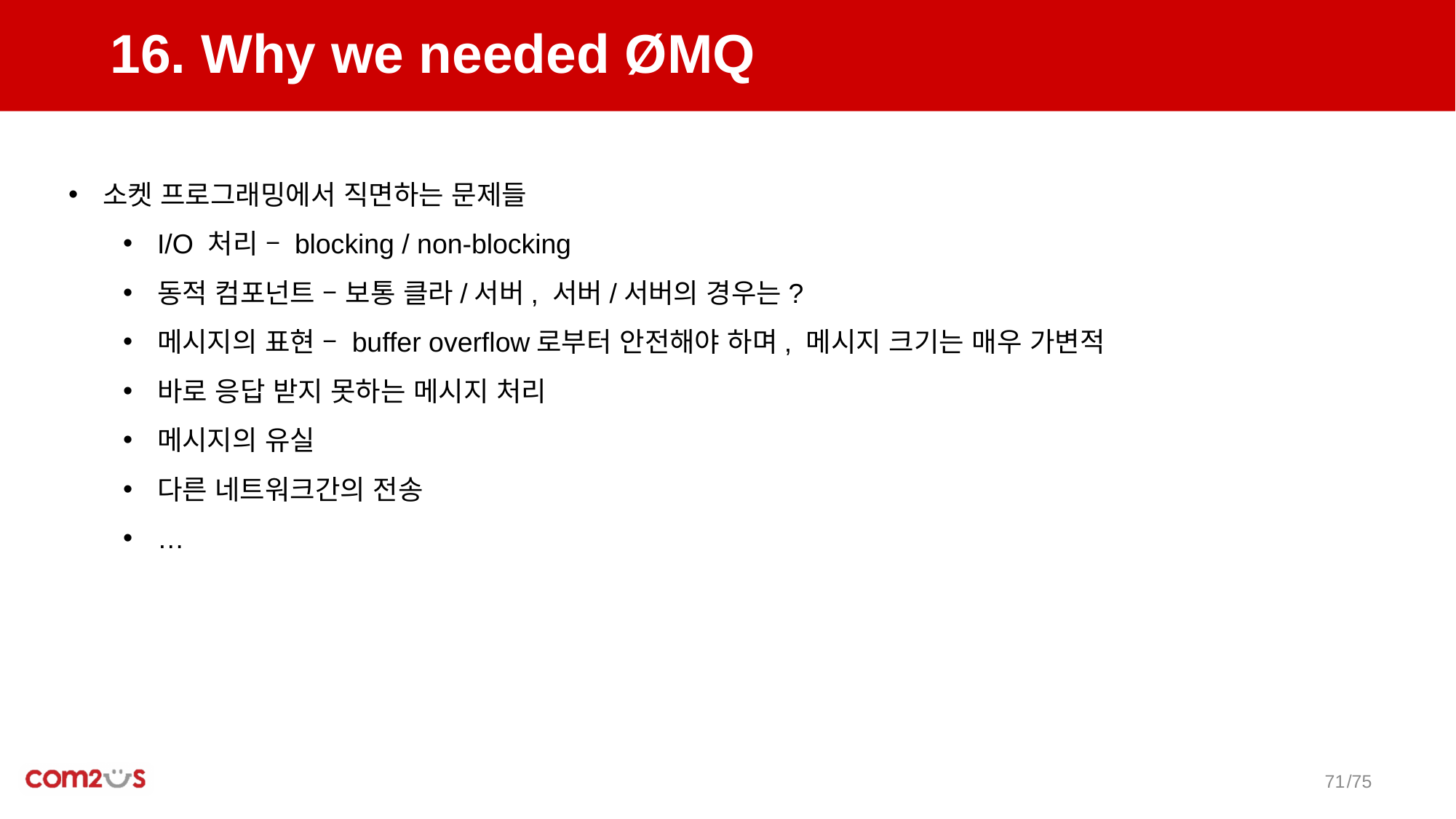

# 16. Why we needed ØMQ
소켓 프로그래밍에서 직면하는 문제들
I/O 처리 – blocking / non-blocking
동적 컴포넌트 – 보통 클라/서버, 서버/서버의 경우는?
메시지의 표현 – buffer overflow로부터 안전해야 하며, 메시지 크기는 매우 가변적
바로 응답 받지 못하는 메시지 처리
메시지의 유실
다른 네트워크간의 전송
…

71